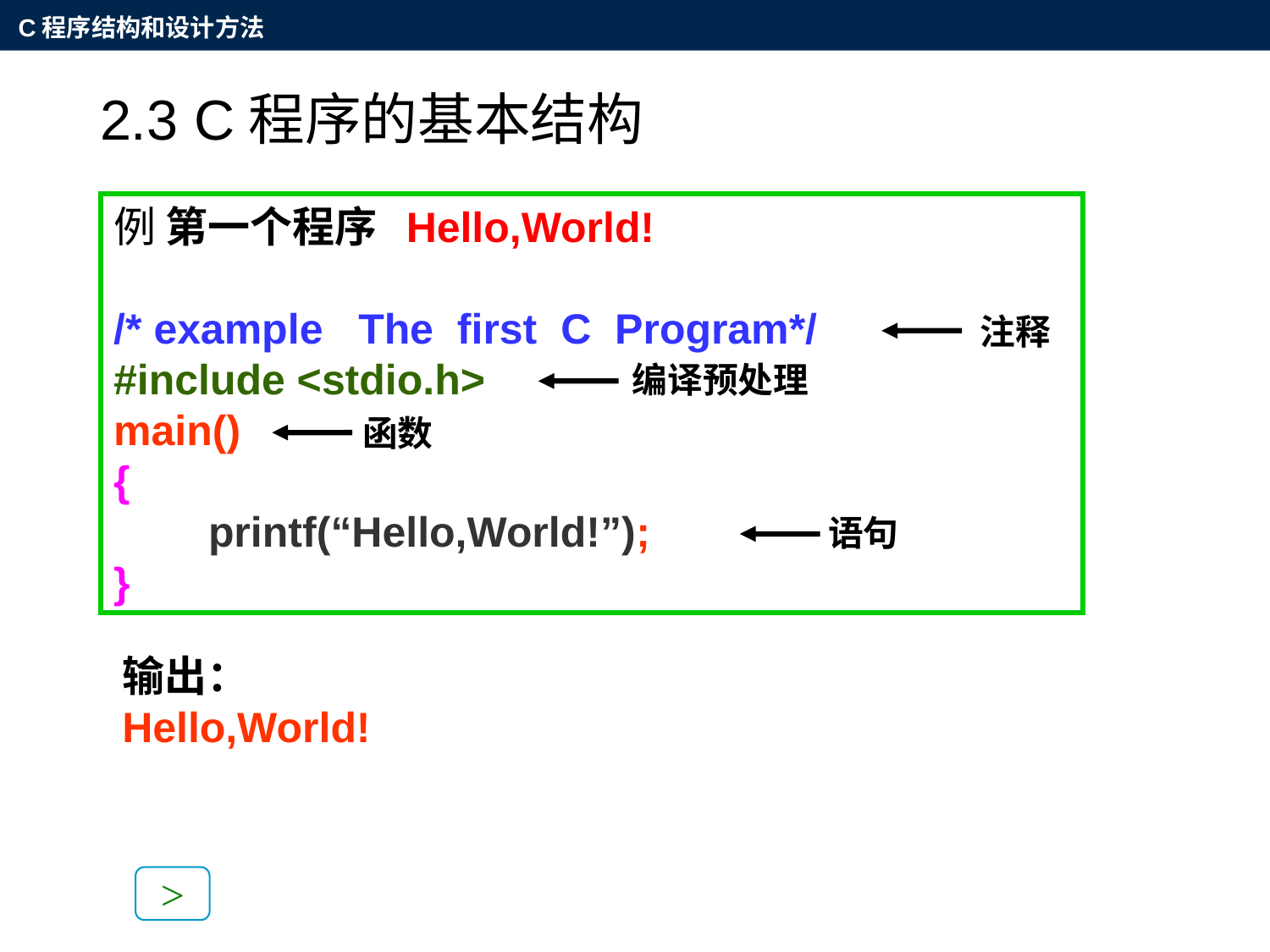

C程序结构和设计方法
2.3 C程序的基本结构
例 第一个程序  Hello,World!

/* example   The  first  C  Program*/
#include <stdio.h>
main()
{
        printf(“Hello,World!”);
}
注释

编译预处理

函数

语句

输出：
Hello,World!
>